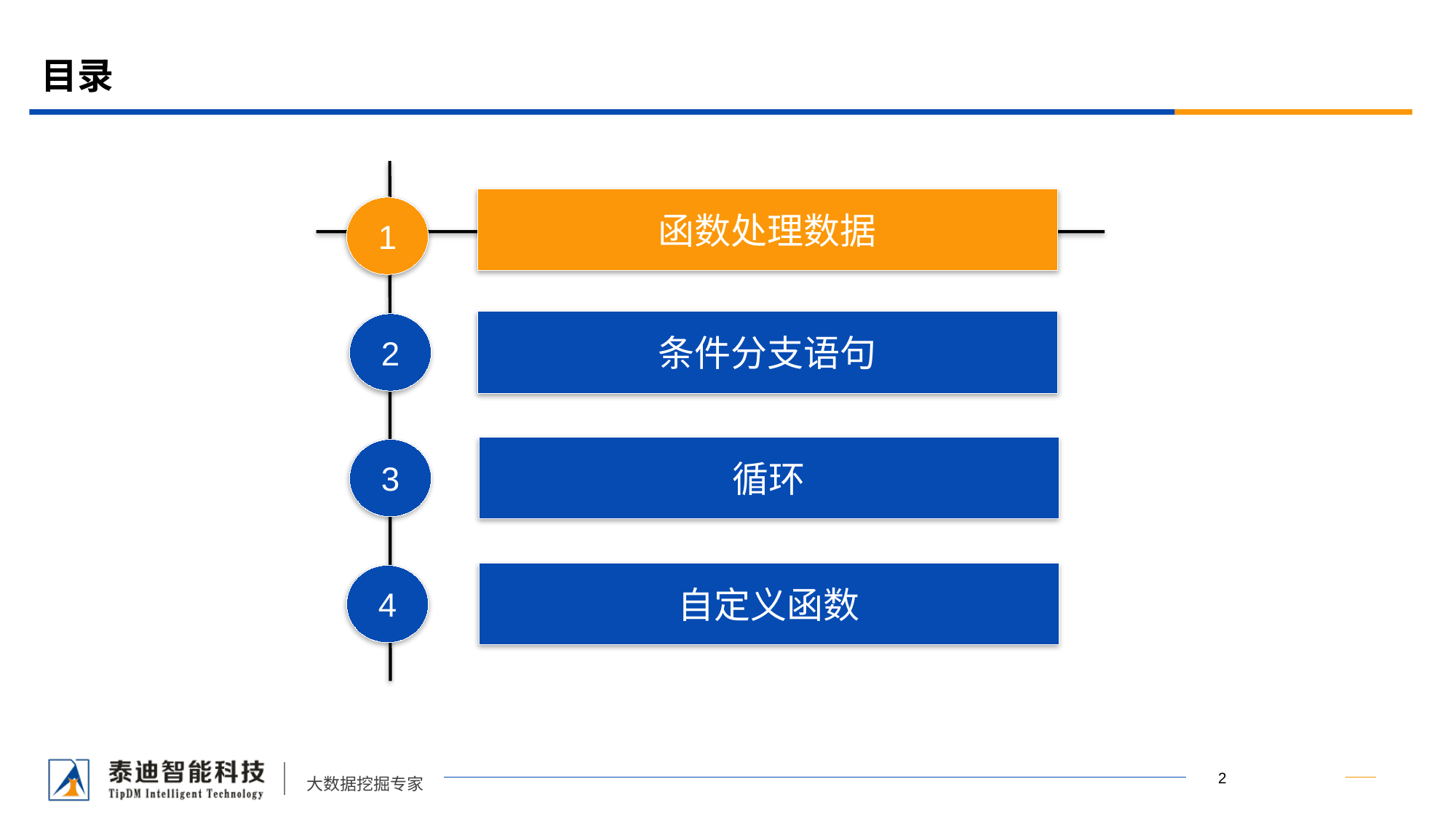

# 目录
函数处理数据
1

条件分支语句
2
循环
3
自定义函数
4